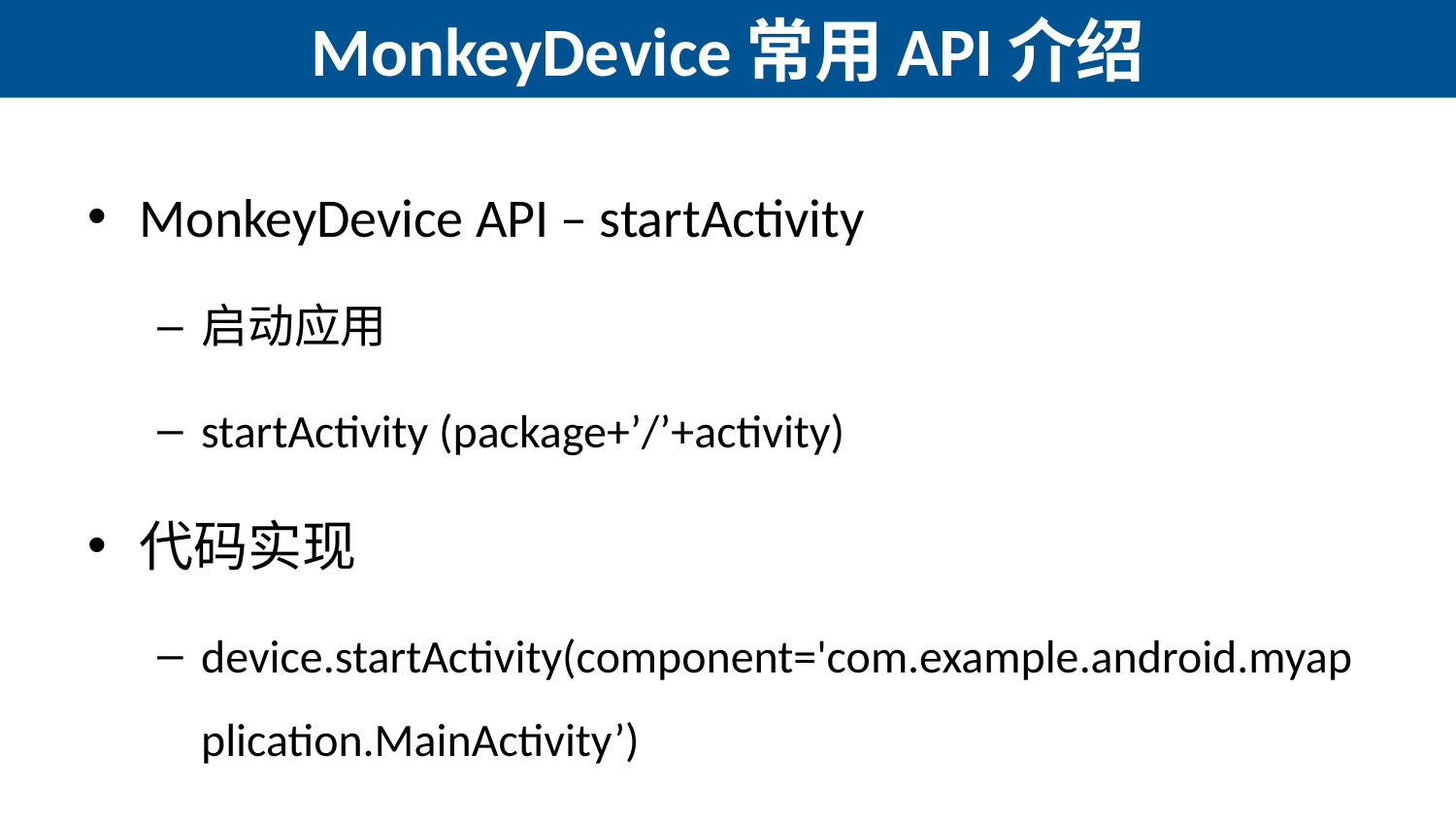

# MonkeyDevice常用API介绍
MonkeyDevice API – startActivity
启动应用
startActivity (package+’/’+activity)
代码实现
device.startActivity(component='com.example.android.myapplication.MainActivity’)